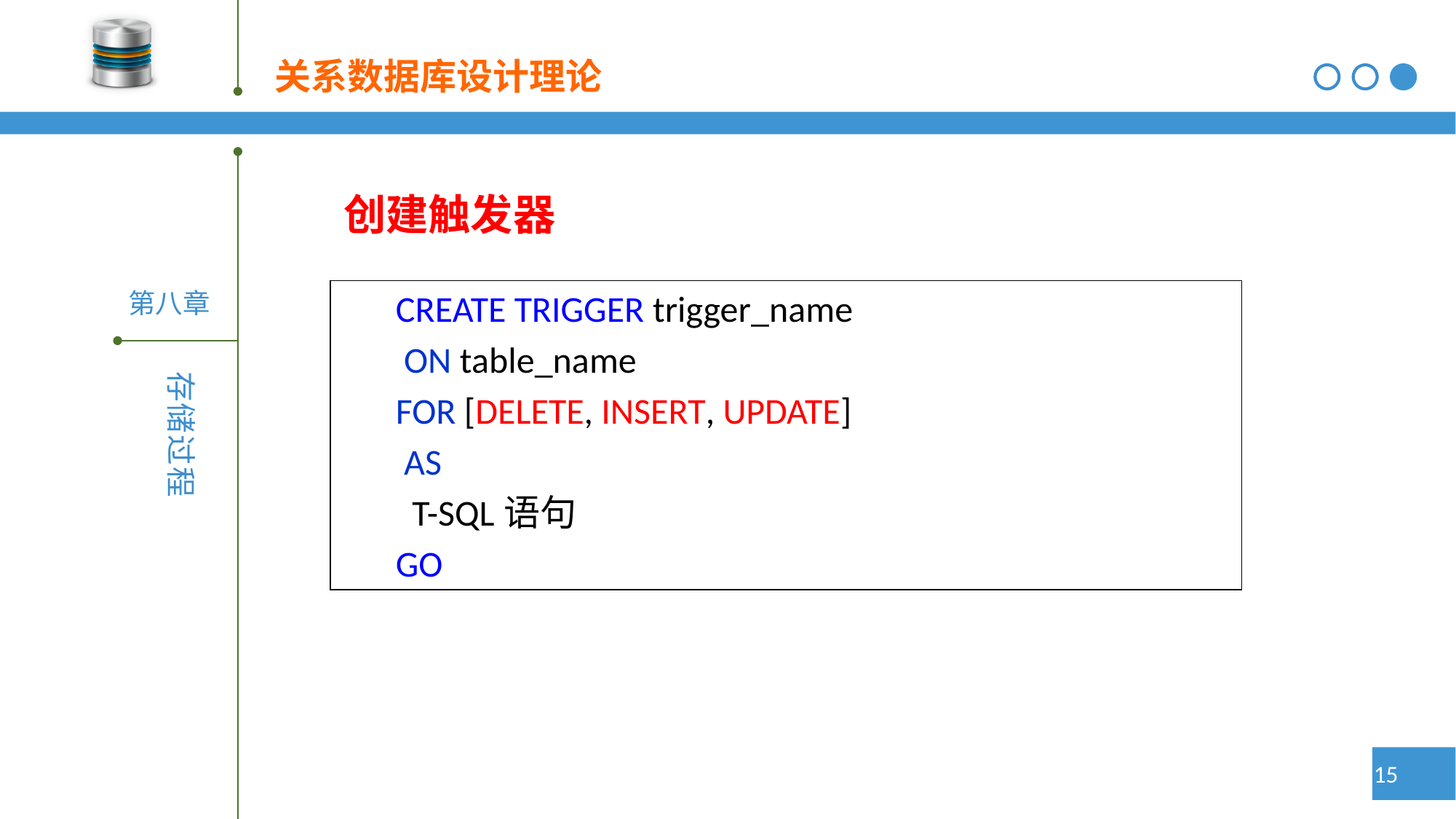

创建触发器
CREATE TRIGGER trigger_name
 ON table_name
FOR [DELETE, INSERT, UPDATE]
 AS
  T-SQL语句
GO